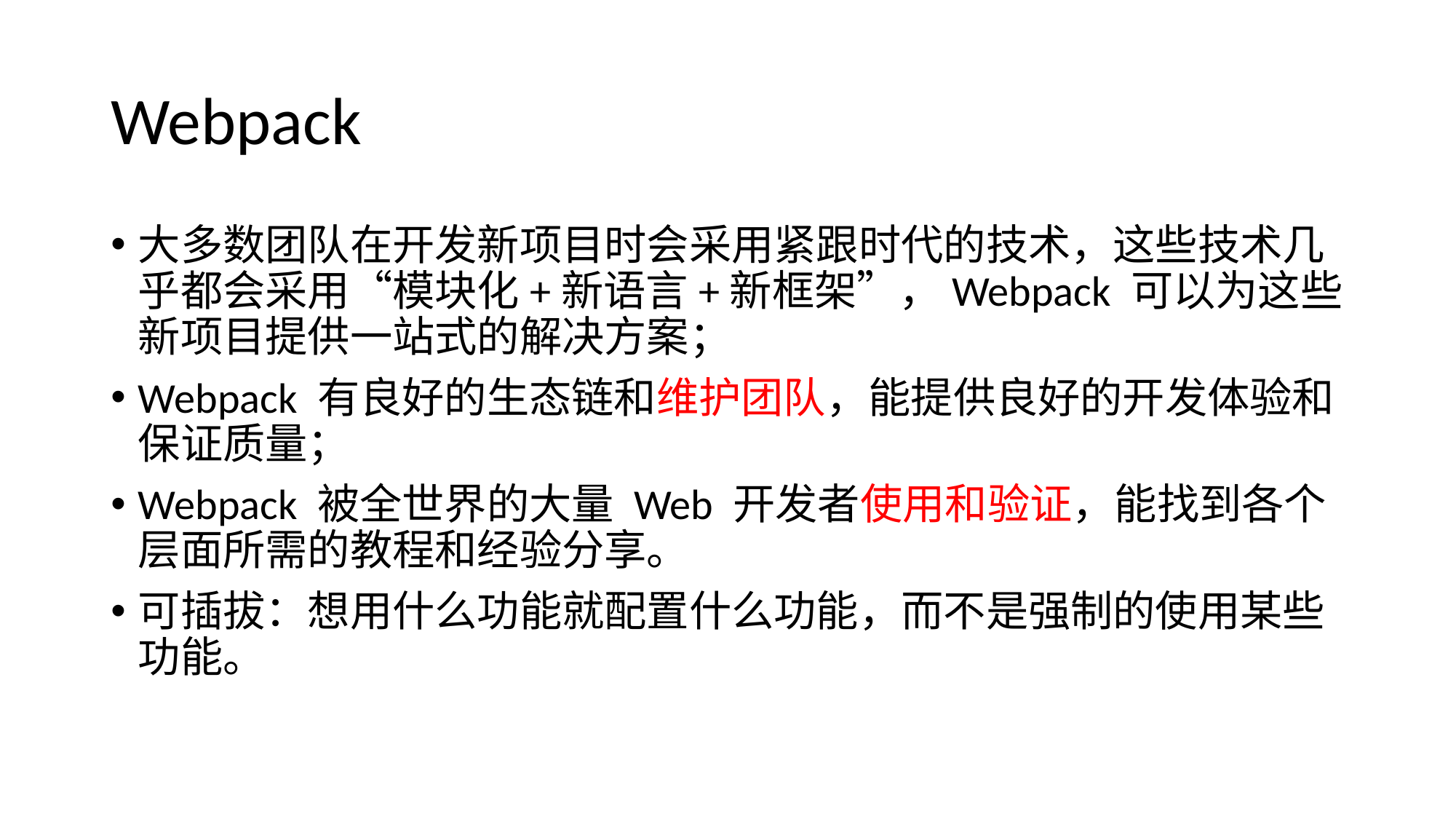

# Webpack
大多数团队在开发新项目时会采用紧跟时代的技术，这些技术几乎都会采用“模块化+新语言+新框架”，Webpack 可以为这些新项目提供一站式的解决方案；
Webpack 有良好的生态链和维护团队，能提供良好的开发体验和保证质量；
Webpack 被全世界的大量 Web 开发者使用和验证，能找到各个层面所需的教程和经验分享。
可插拔：想用什么功能就配置什么功能，而不是强制的使用某些功能。